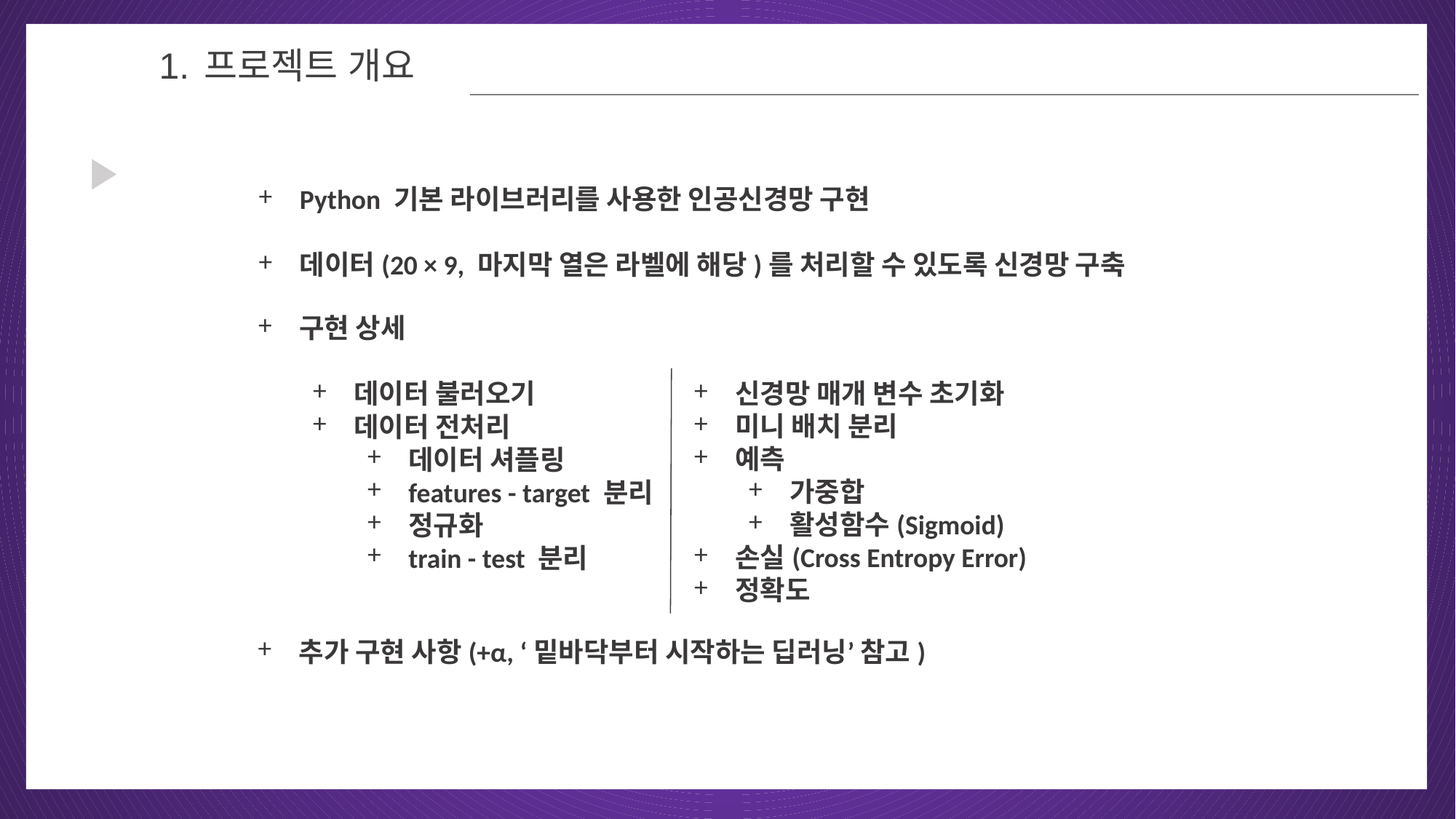

01

프로젝트 개요
▶
Python 기본 라이브러리를 사용한 인공신경망 구현

데이터(20 × 9, 마지막 열은 라벨에 해당)를 처리할 수 있도록 신경망 구축

구현 상세

데이터 불러오기
데이터 전처리
데이터 셔플링
features - target 분리
정규화
train - test 분리
신경망 매개 변수 초기화
미니 배치 분리
예측
가중합
활성함수(Sigmoid)
손실(Cross Entropy Error)
정확도
추가 구현 사항(+α, ‘밑바닥부터 시작하는 딥러닝’ 참고)